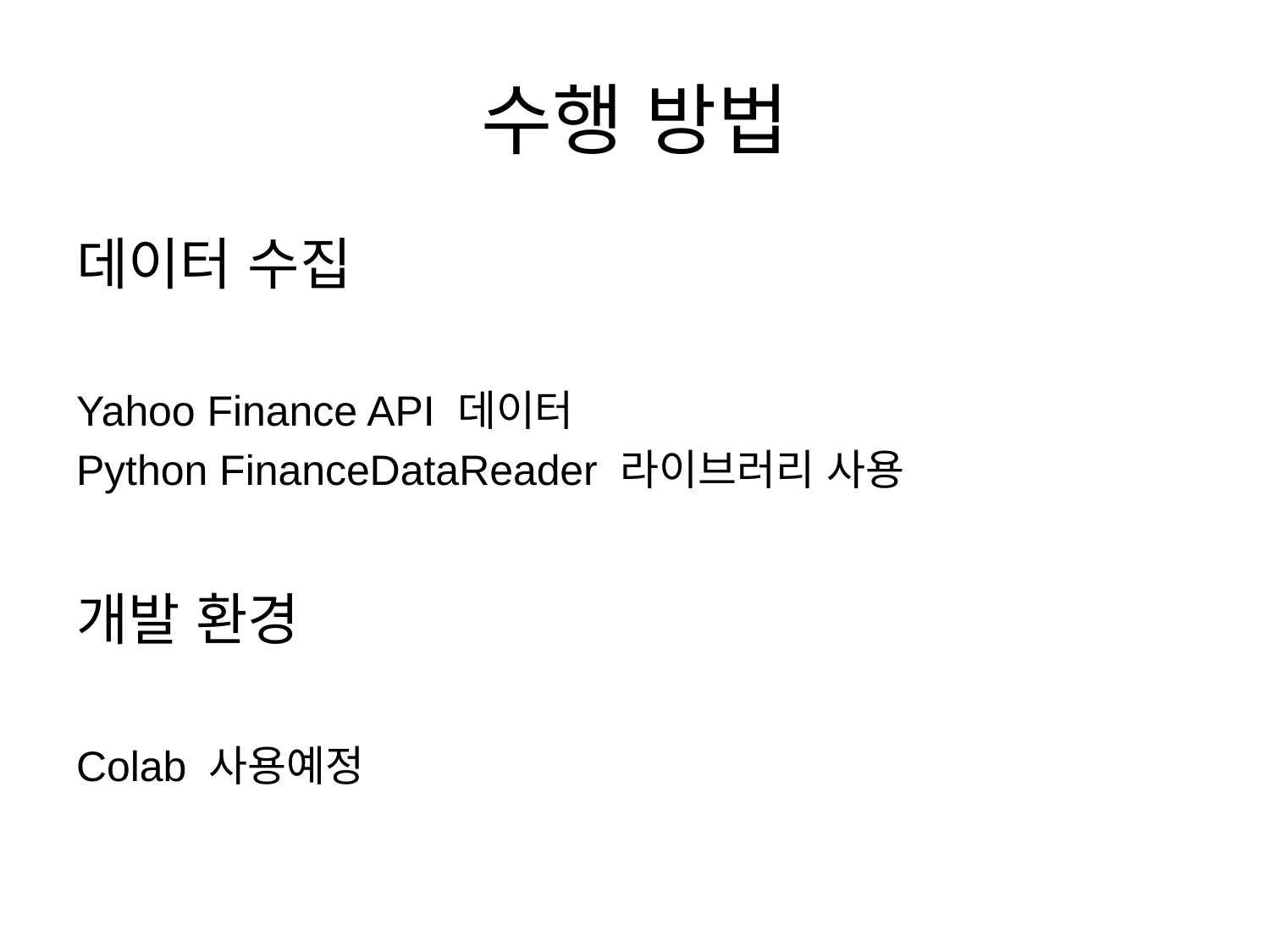

# 수행 방법
데이터 수집

Yahoo Finance API 데이터
Python FinanceDataReader 라이브러리 사용

개발 환경

Colab 사용예정